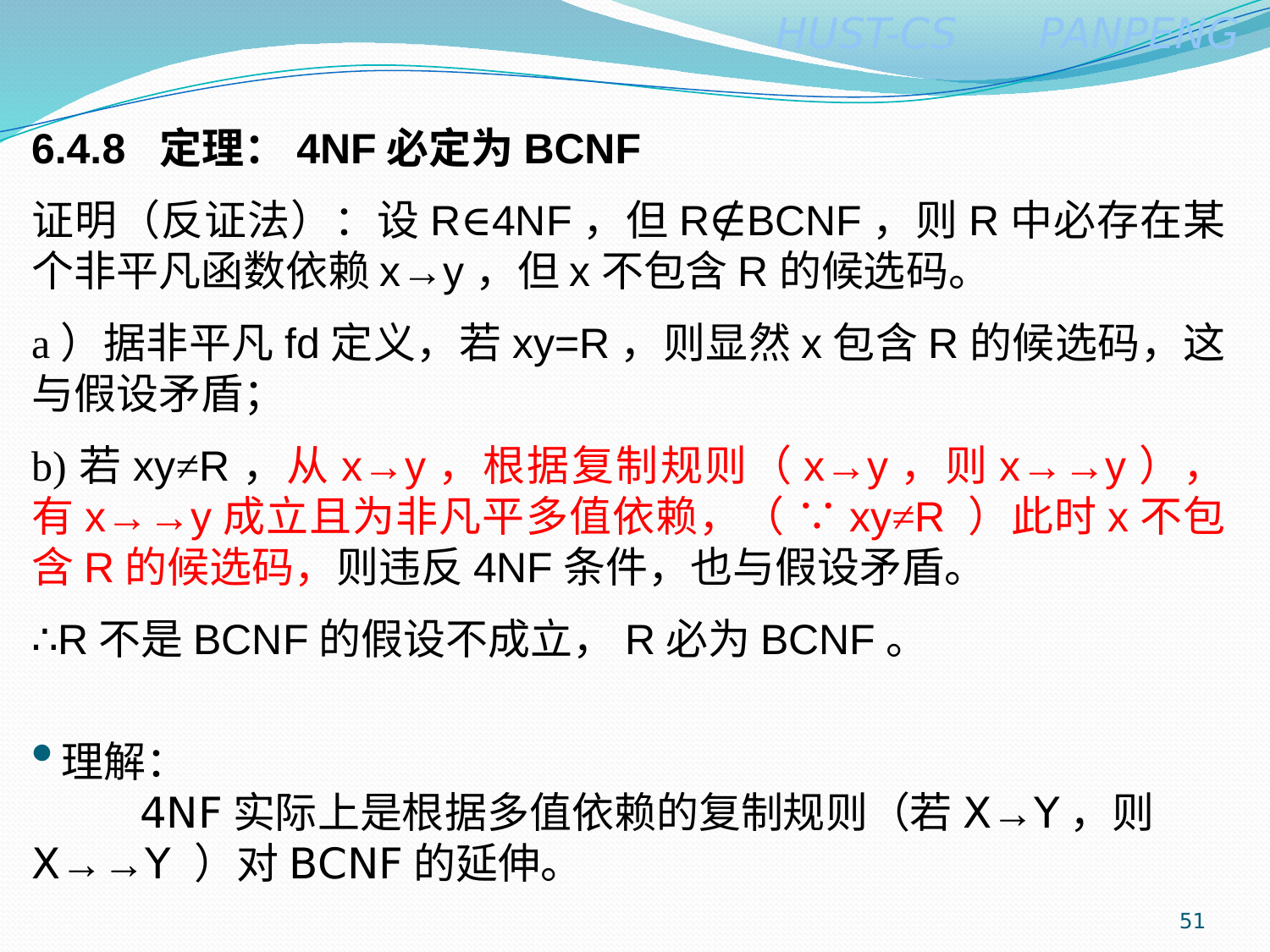

6.4.8  定理：4NF必定为BCNF
证明（反证法）：设R∈4NF，但R∉BCNF，则R中必存在某个非平凡函数依赖x→y，但x不包含R的候选码。
a）据非平凡fd定义，若xy=R，则显然x包含R的候选码，这与假设矛盾；
b)若xy≠R，从x→y，根据复制规则（x→y，则x→→y），有x→→y成立且为非凡平多值依赖，（ ∵xy≠R ）此时x不包含R的候选码，则违反4NF条件，也与假设矛盾。
∴R不是BCNF的假设不成立，R必为BCNF。

理解：
        4NF实际上是根据多值依赖的复制规则（若X→Y，则X→→Y ）对BCNF的延伸。
51